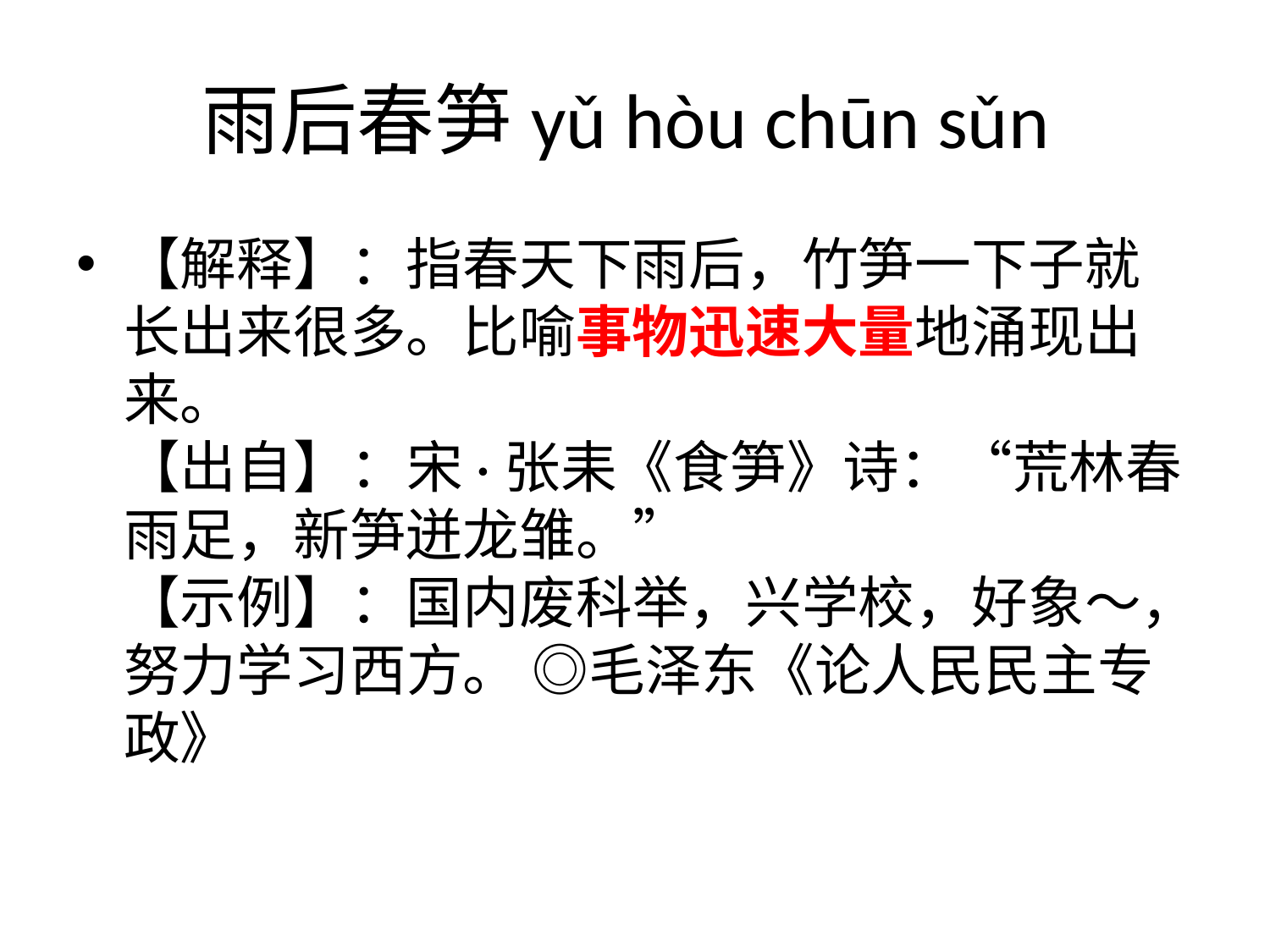

# 雨后春笋yǔ hòu chūn sǔn
【解释】：指春天下雨后，竹笋一下子就长出来很多。比喻事物迅速大量地涌现出来。
【出自】：宋·张耒《食笋》诗：“荒林春雨足，新笋迸龙雏。”
【示例】：国内废科举，兴学校，好象～，努力学习西方。 ◎毛泽东《论人民民主专政》